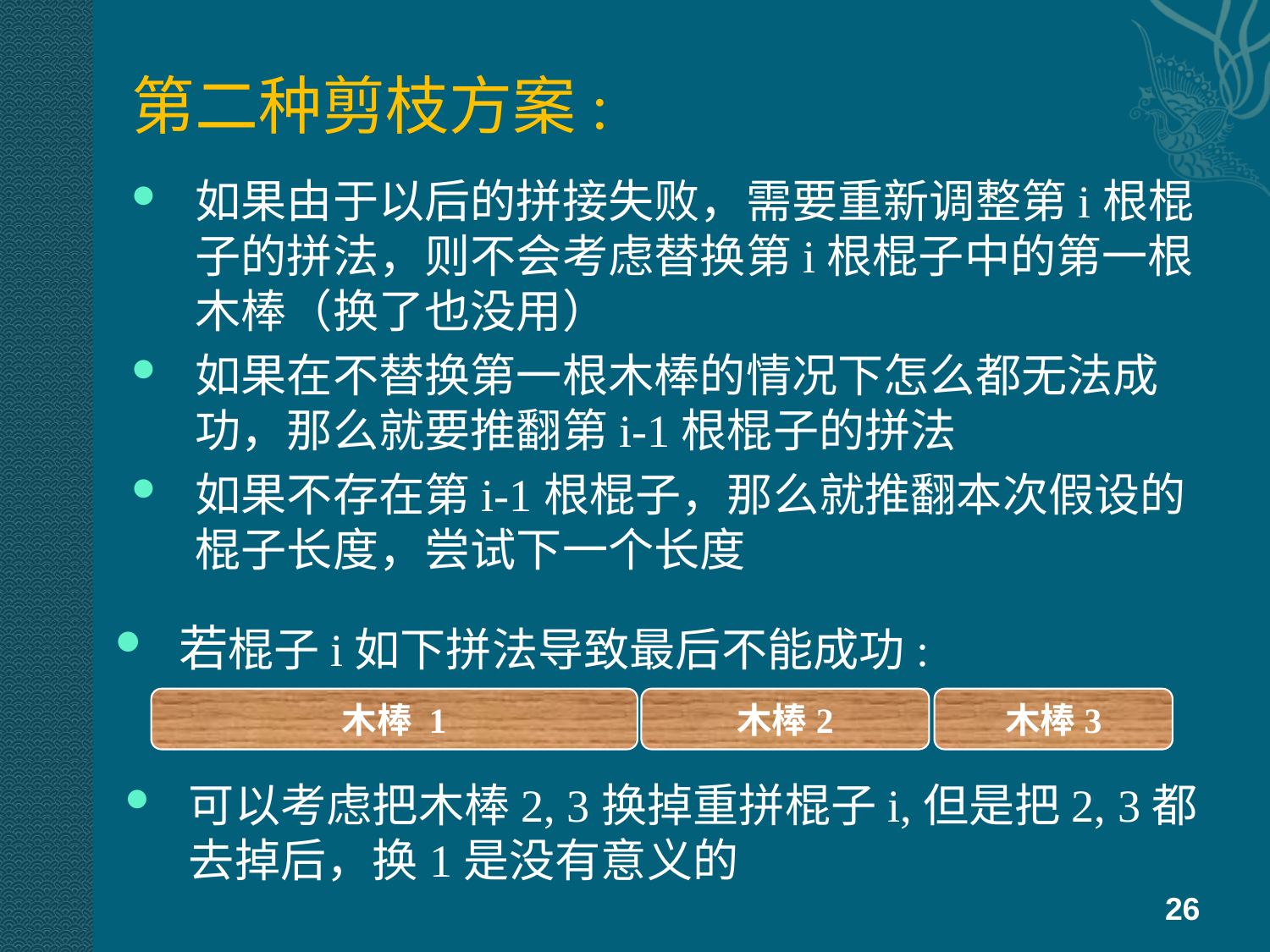

第二种剪枝方案:
如果由于以后的拼接失败，需要重新调整第i根棍子的拼法，则不会考虑替换第i根棍子中的第一根木棒（换了也没用）
如果在不替换第一根木棒的情况下怎么都无法成功，那么就要推翻第i-1根棍子的拼法
如果不存在第i-1根棍子，那么就推翻本次假设的棍子长度，尝试下一个长度
若棍子i如下拼法导致最后不能成功:
木棒 1
木棒2
木棒3
可以考虑把木棒2, 3换掉重拼棍子i,但是把2, 3都去掉后，换1是没有意义的
26